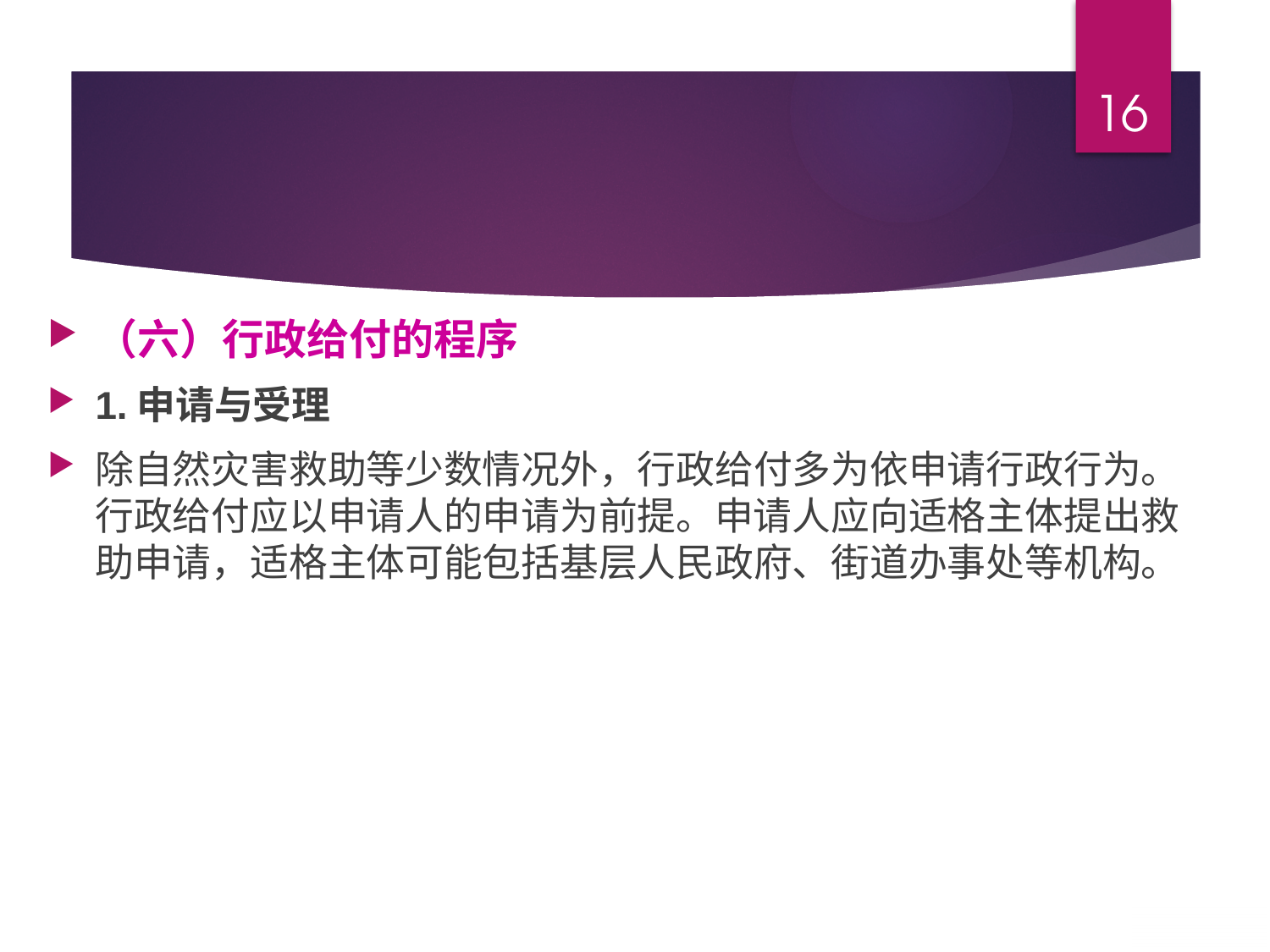

16
#
（六）行政给付的程序
1.申请与受理
除自然灾害救助等少数情况外，行政给付多为依申请行政行为。行政给付应以申请人的申请为前提。申请人应向适格主体提出救助申请，适格主体可能包括基层人民政府、街道办事处等机构。